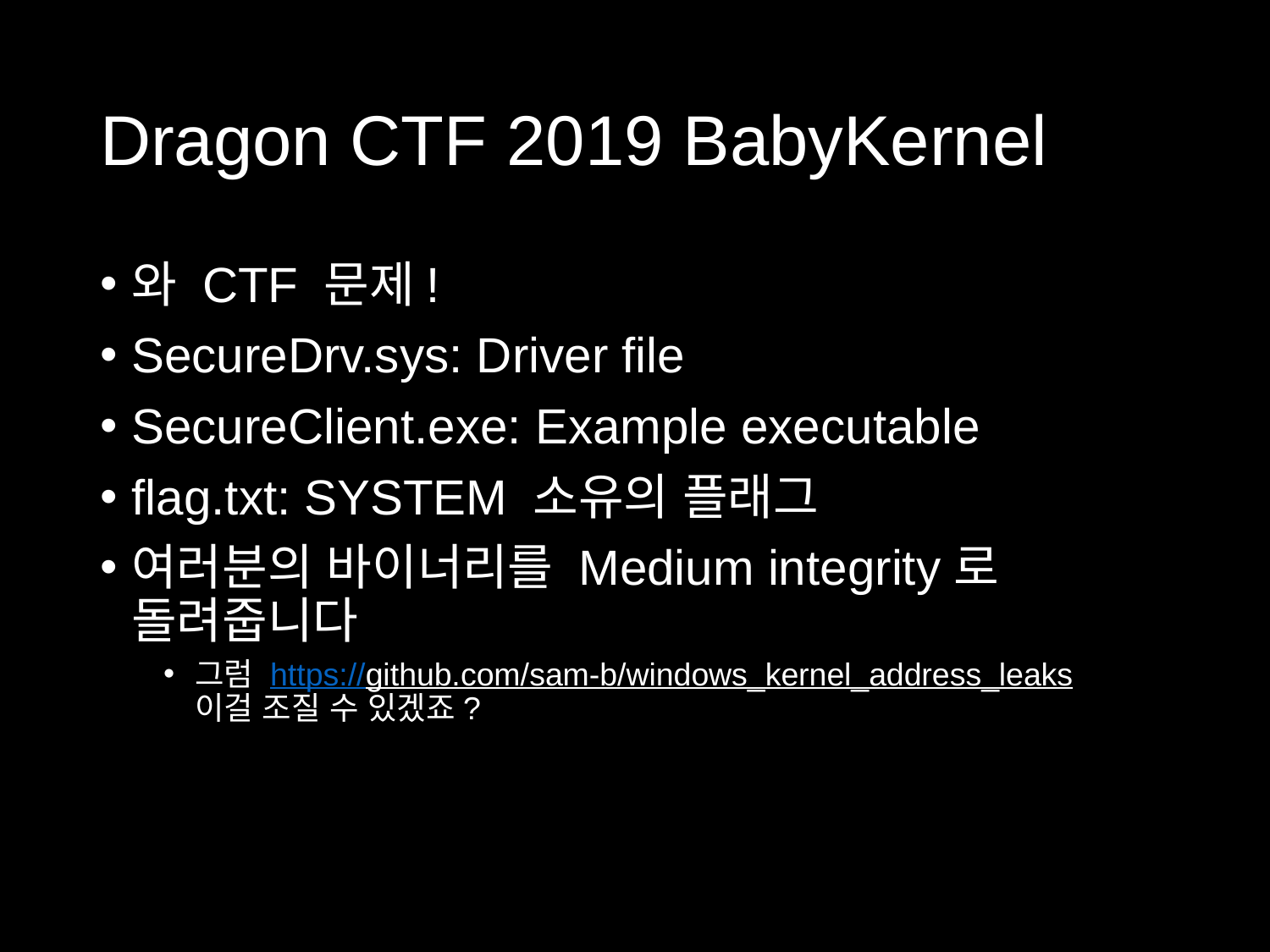

# Dragon CTF 2019 BabyKernel
와 CTF 문제!
SecureDrv.sys: Driver file
SecureClient.exe: Example executable
flag.txt: SYSTEM 소유의 플래그
여러분의 바이너리를 Medium integrity로 돌려줍니다
그럼 https://github.com/sam-b/windows_kernel_address_leaks
이걸 조질 수 있겠죠?